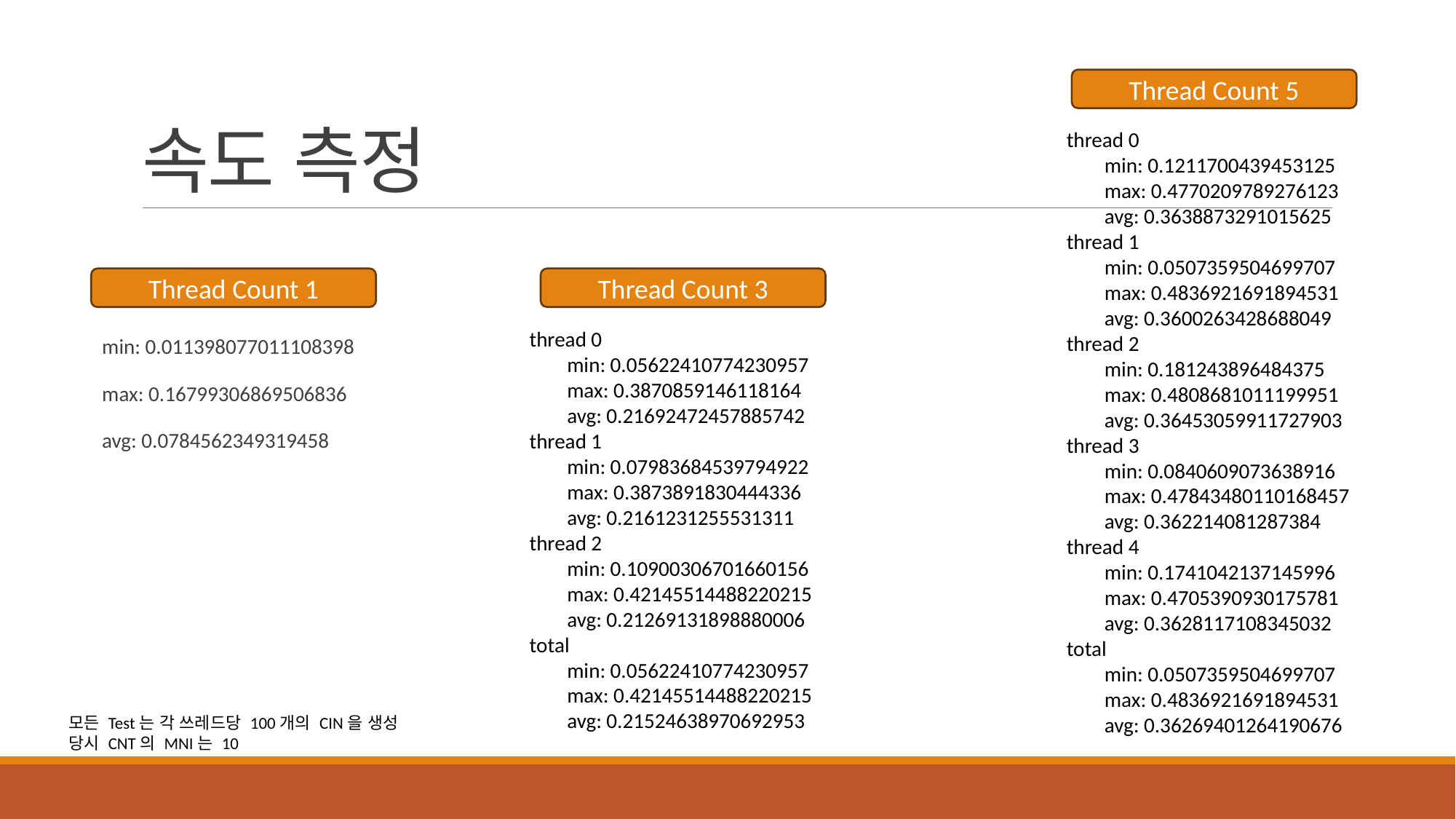

# 속도 측정
Thread Count 5
thread 0
        min: 0.1211700439453125
        max: 0.4770209789276123
        avg: 0.3638873291015625
thread 1
        min: 0.0507359504699707
        max: 0.4836921691894531
        avg: 0.3600263428688049
thread 2
        min: 0.181243896484375
        max: 0.4808681011199951
        avg: 0.36453059911727903
thread 3
        min: 0.0840609073638916
        max: 0.47843480110168457
        avg: 0.362214081287384
thread 4
        min: 0.1741042137145996
        max: 0.4705390930175781
        avg: 0.3628117108345032
total
        min: 0.0507359504699707
        max: 0.4836921691894531
        avg: 0.36269401264190676
Thread Count 3
Thread Count 1
thread 0
        min: 0.05622410774230957
        max: 0.3870859146118164
        avg: 0.21692472457885742
thread 1
        min: 0.07983684539794922
        max: 0.3873891830444336
        avg: 0.2161231255531311
thread 2
        min: 0.10900306701660156
        max: 0.42145514488220215
        avg: 0.21269131898880006
total
        min: 0.05622410774230957
        max: 0.42145514488220215
        avg: 0.21524638970692953
min: 0.011398077011108398
max: 0.16799306869506836
avg: 0.0784562349319458

모든 Test는 각 쓰레드당 100개의 CIN을 생성
당시 CNT의 MNI는 10